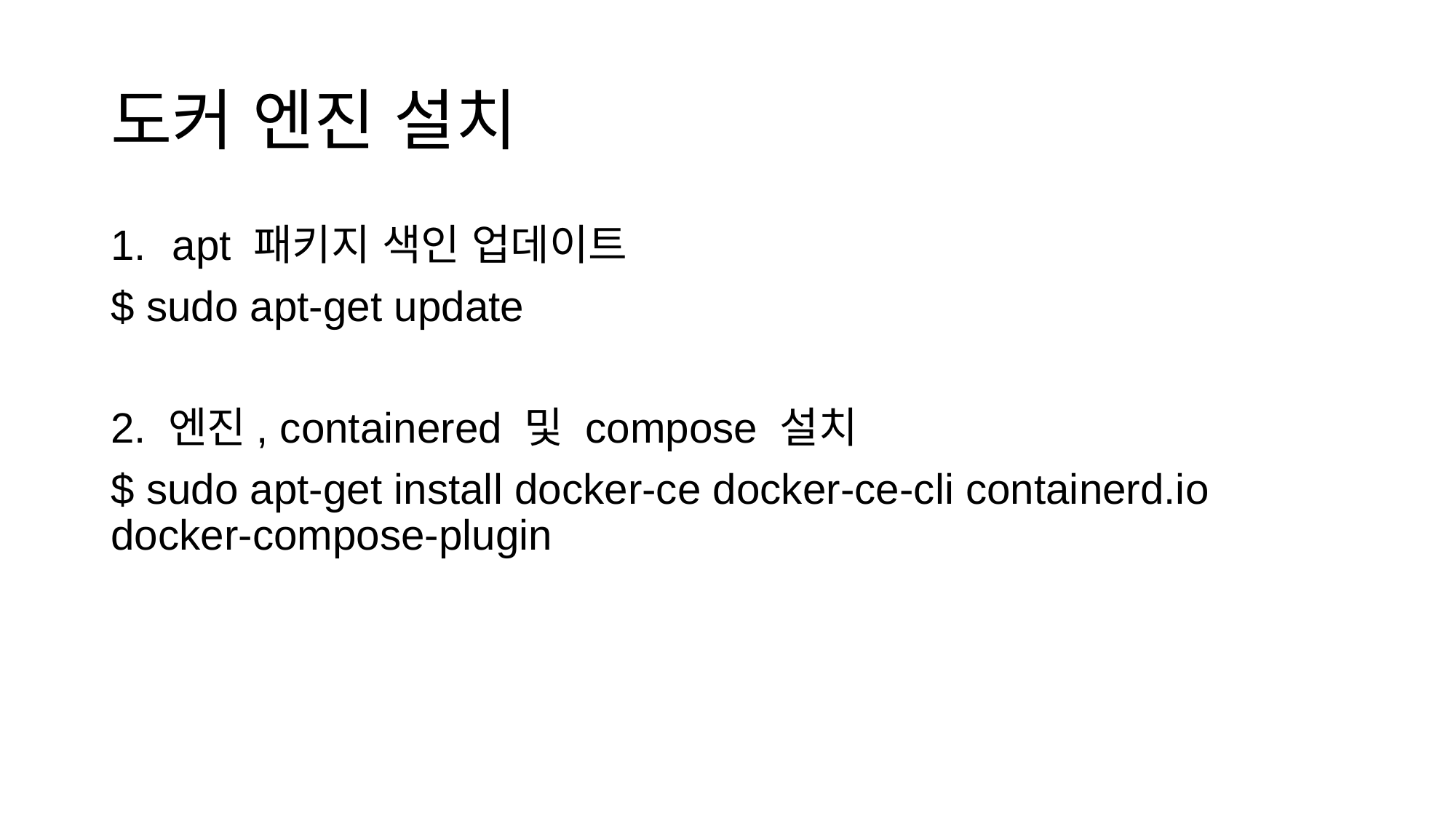

# 도커 엔진 설치
apt 패키지 색인 업데이트
$ sudo apt-get update

2. 엔진, containered 및 compose 설치
$ sudo apt-get install docker-ce docker-ce-cli containerd.io docker-compose-plugin